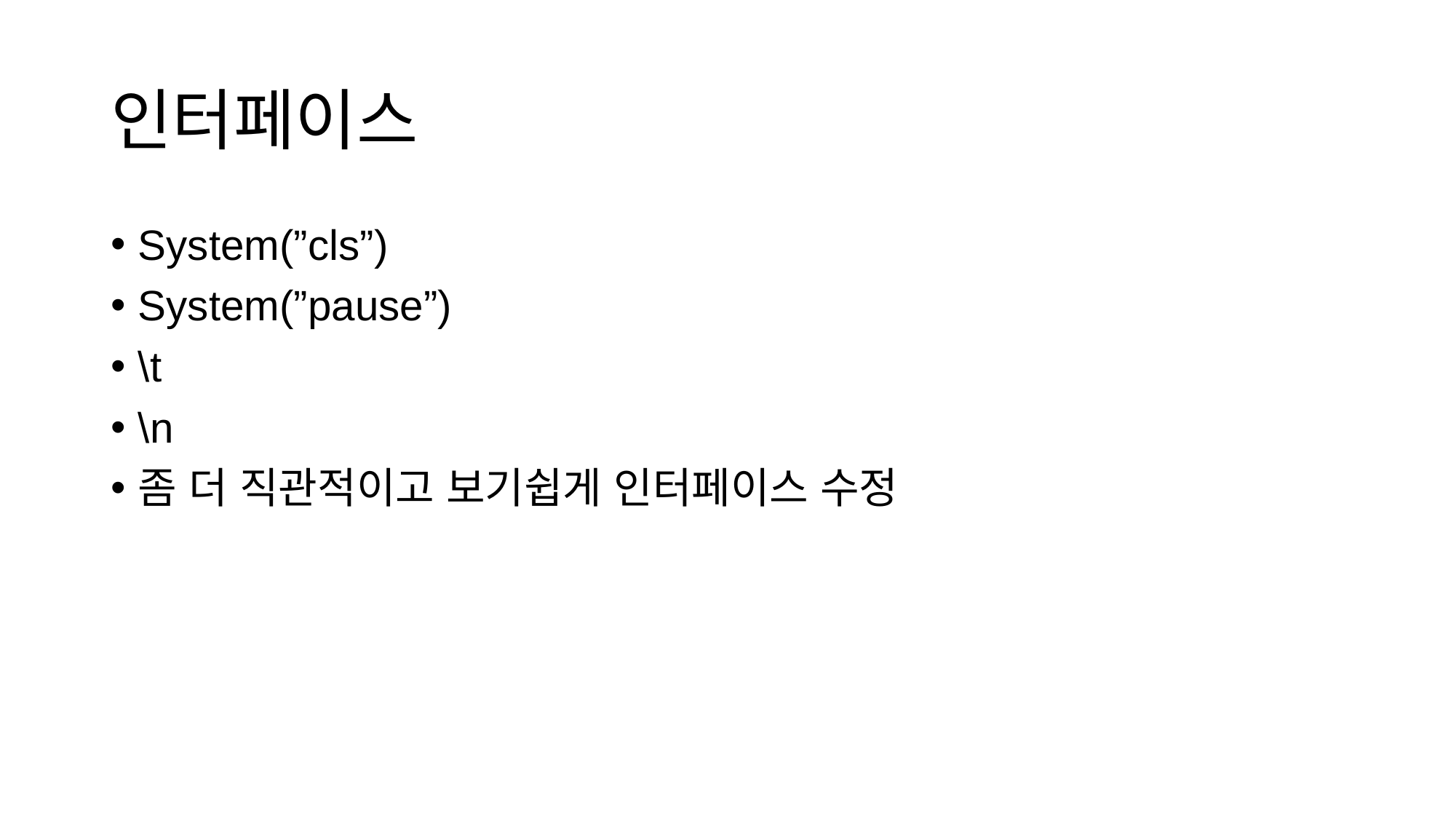

# 인터페이스
System(”cls”)
System(”pause”)
\t
\n
좀 더 직관적이고 보기쉽게 인터페이스 수정